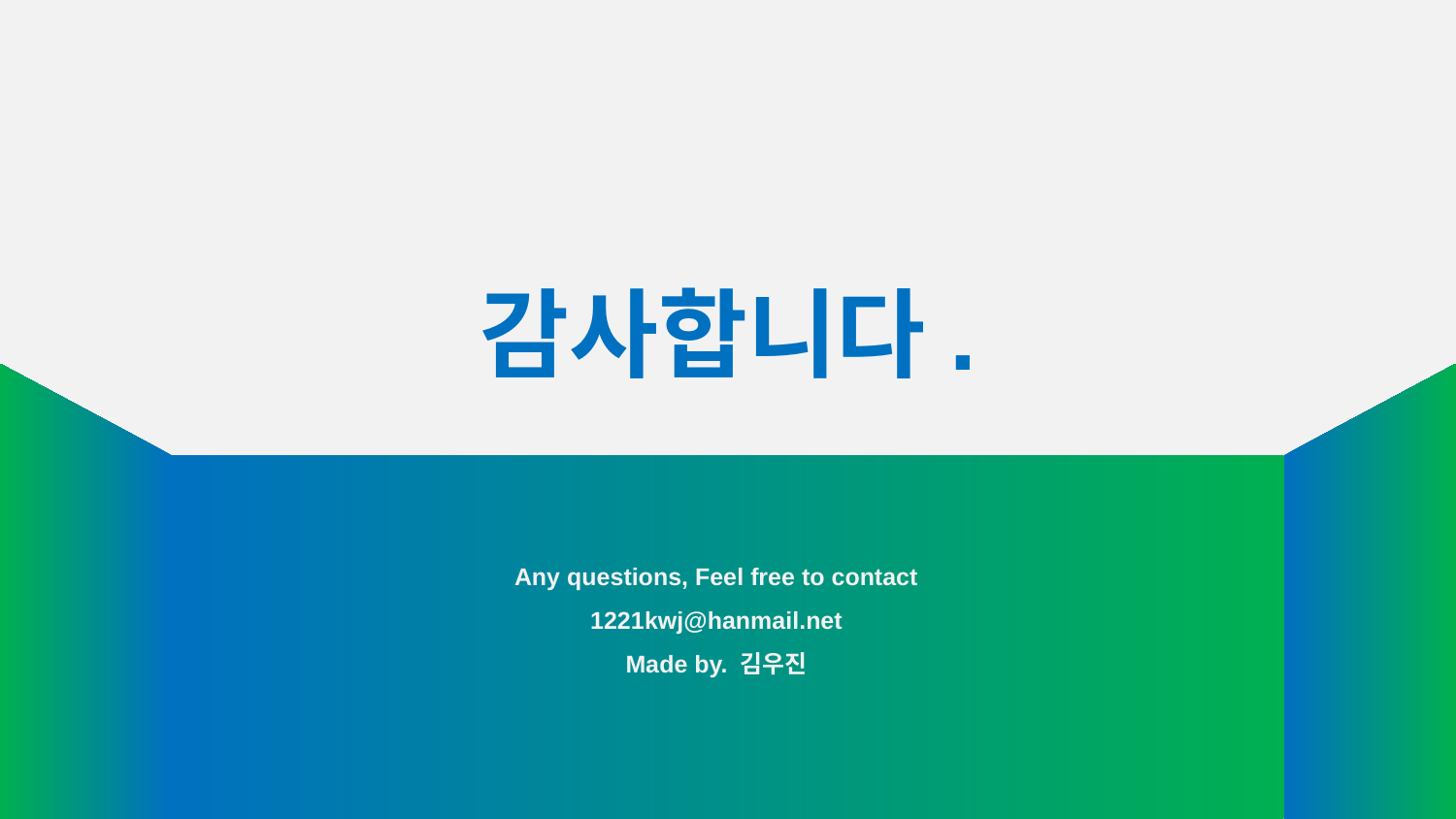

감사합니다.

Any questions, Feel free to contact
1221kwj@hanmail.net
Made by. 김우진